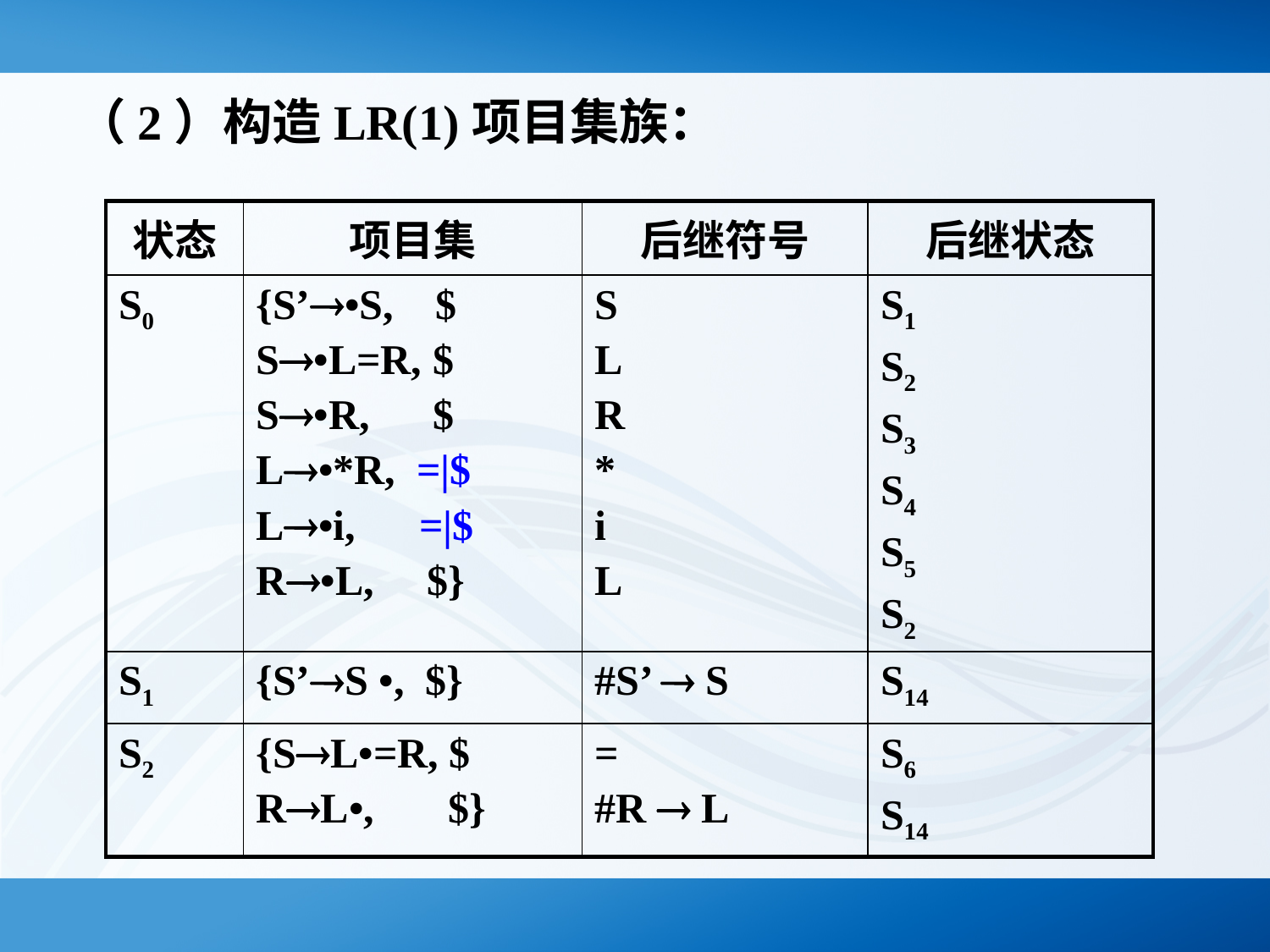

（2）构造LR(1)项目集族：
| 状态 | 项目集 | 后继符号 | 后继状态 |
| --- | --- | --- | --- |
| S0 | {S’→•S, $ S→•L=R, $ S→•R, $ L→•\*R, =|$ L→•i, =|$ R→•L, $} | S L R \* i L | S1 S2 S3 S4 S5 S2 |
| S1 | {S’→S •, $} | #S’ → S | S14 |
| S2 | {S→L•=R, $ R→L•, $} | = #R → L | S6 S14 |